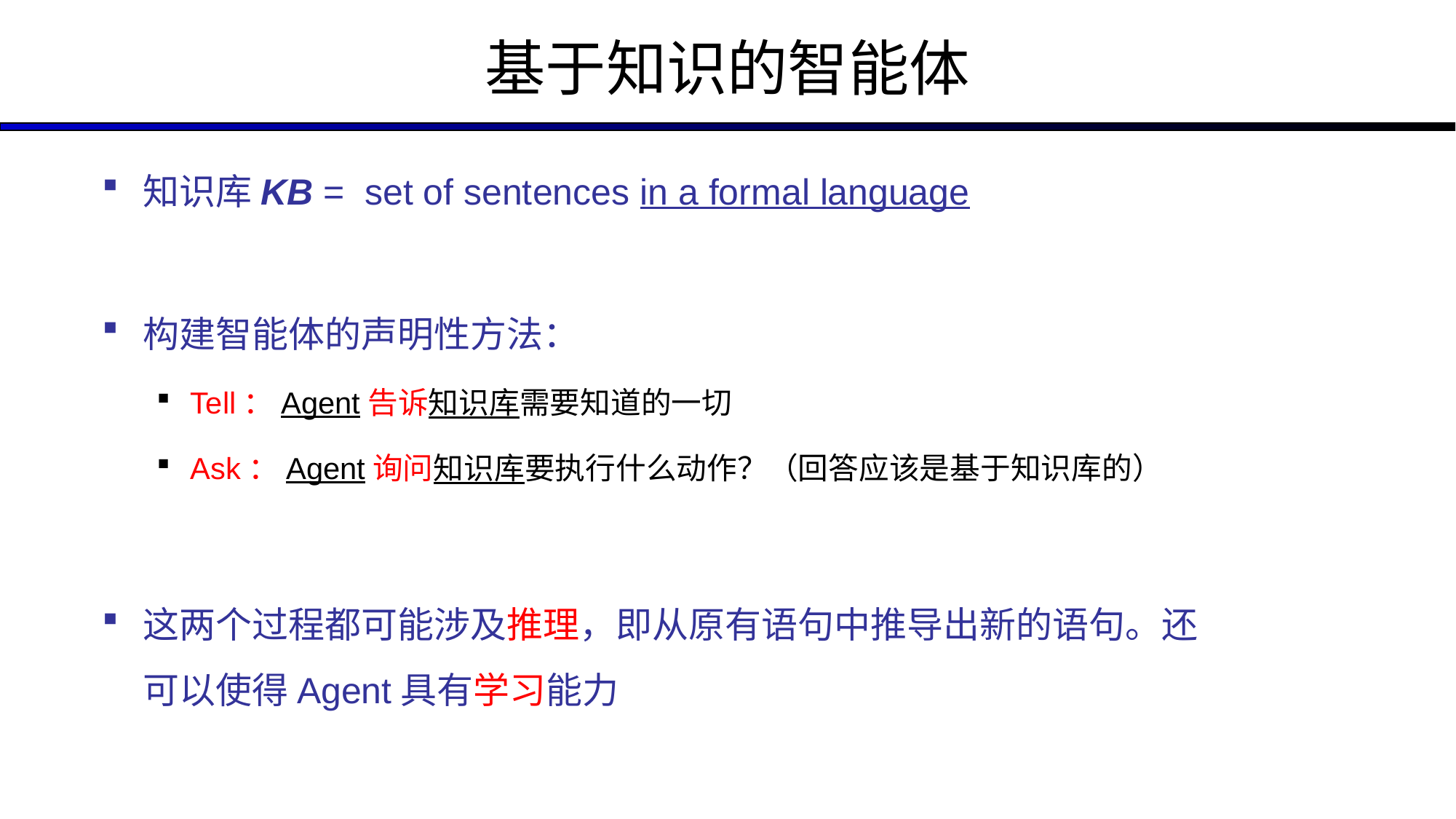

# 基于知识的智能体
知识库KB =  set of sentences in a formal language

构建智能体的声明性方法：
Tell：Agent告诉知识库需要知道的一切
Ask：Agent询问知识库要执行什么动作？（回答应该是基于知识库的）

这两个过程都可能涉及推理，即从原有语句中推导出新的语句。还可以使得Agent具有学习能力